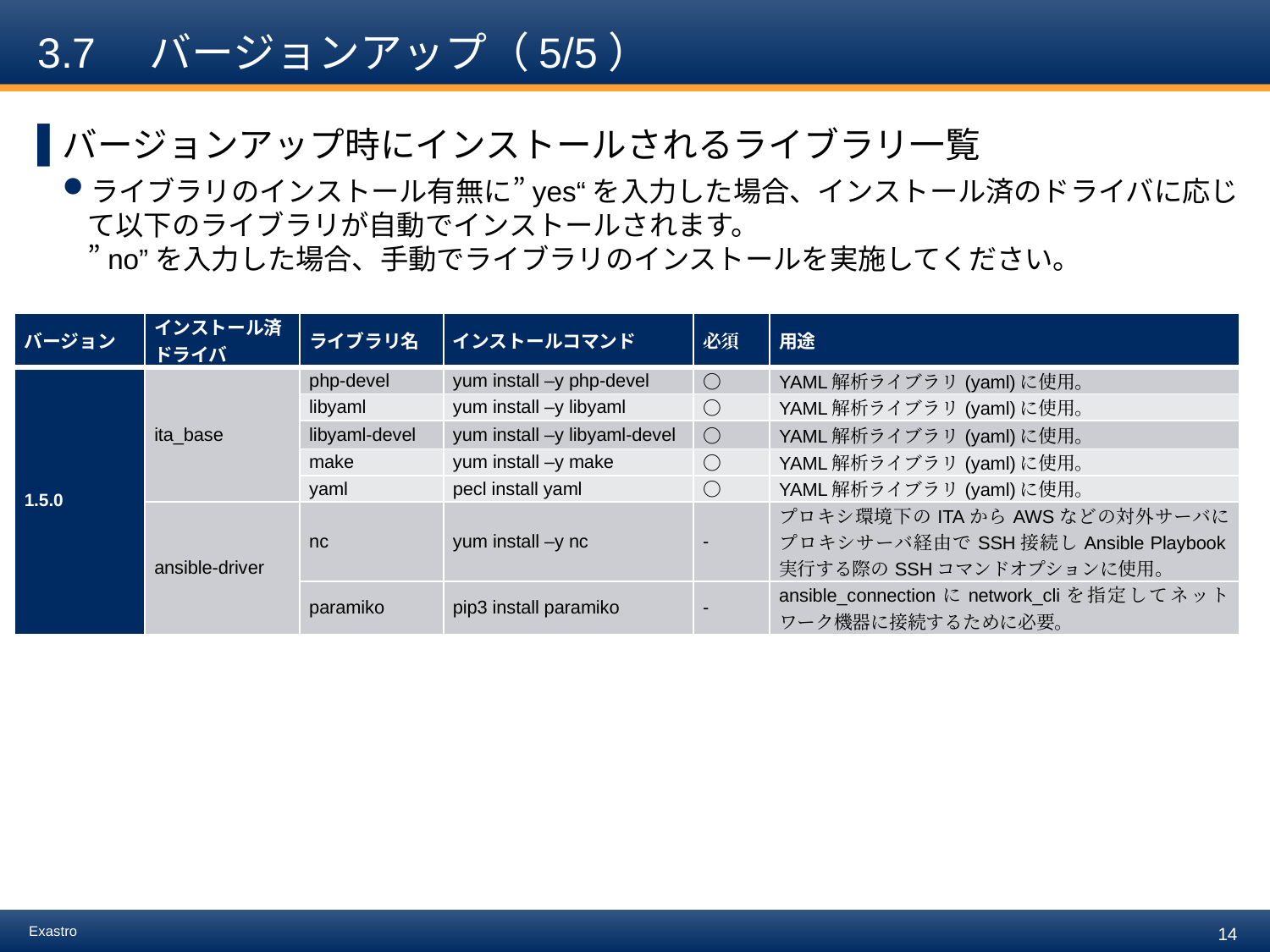

# 3.7　バージョンアップ（5/5）
バージョンアップ時にインストールされるライブラリ一覧
ライブラリのインストール有無に”yes“を入力した場合、インストール済のドライバに応じて以下のライブラリが自動でインストールされます。
”no”を入力した場合、手動でライブラリのインストールを実施してください。

| バージョン | インストール済 ドライバ | ライブラリ名 | インストールコマンド | 必須 | 用途 |
| --- | --- | --- | --- | --- | --- |
| 1.5.0 | ita\_base | php-devel | yum install –y php-devel | 〇 | YAML解析ライブラリ(yaml)に使用。 |
|  |  | libyaml | yum install –y libyaml | 〇 | YAML解析ライブラリ(yaml)に使用。 |
|  |  | libyaml-devel | yum install –y libyaml-devel | 〇 | YAML解析ライブラリ(yaml)に使用。 |
|  |  | make | yum install –y make | 〇 | YAML解析ライブラリ(yaml)に使用。 |
|  |  | yaml | pecl install yaml | 〇 | YAML解析ライブラリ(yaml)に使用。 |
|  | ansible-driver | nc | yum install –y nc | - | プロキシ環境下のITAからAWSなどの対外サーバにプロキシサーバ経由でSSH接続しAnsible Playbook実行する際のSSHコマンドオプションに使用。 |
|  |  | paramiko | pip3 install paramiko | - | ansible\_connectionにnetwork\_cliを指定してネットワーク機器に接続するために必要。 |